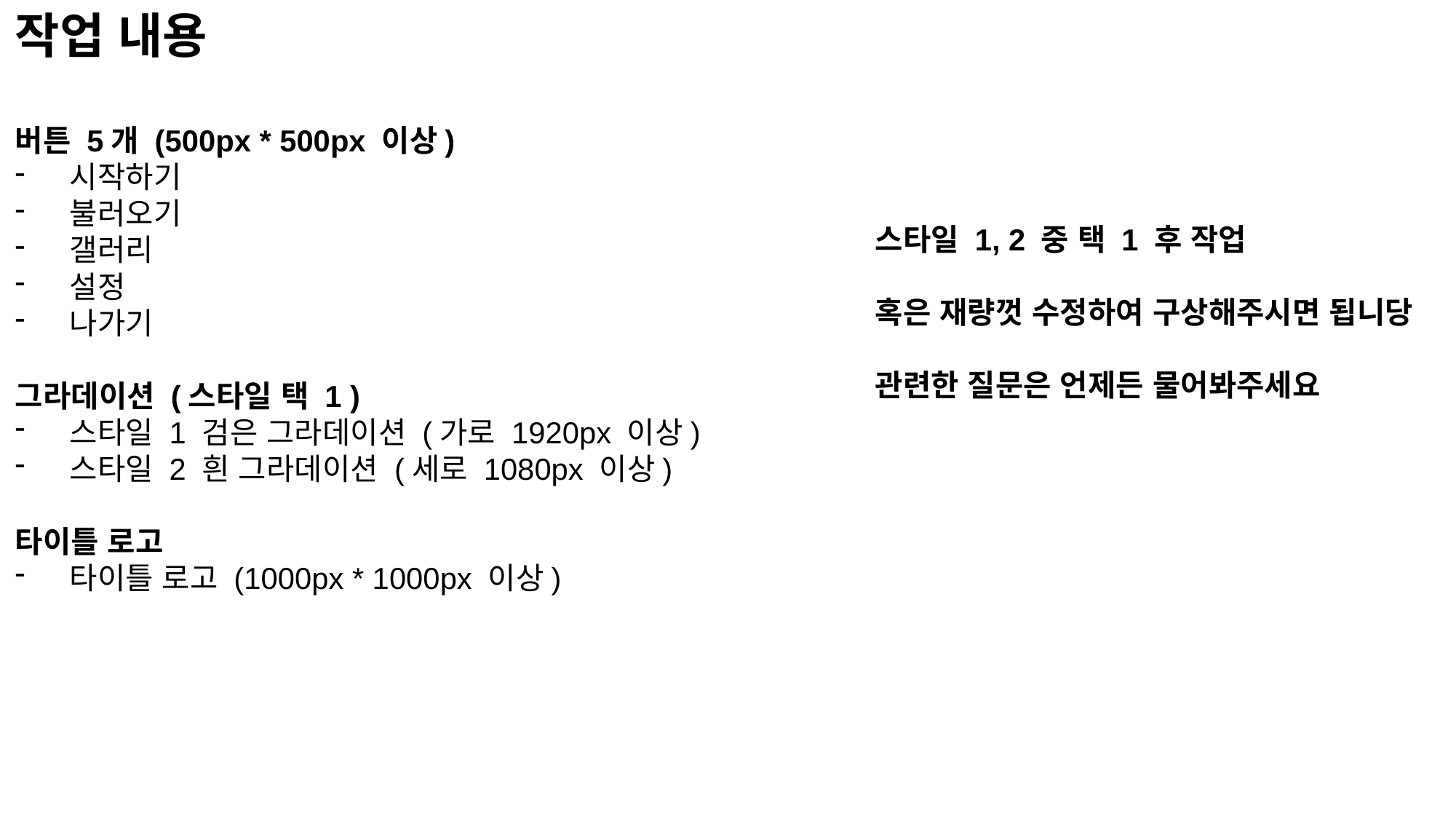

작업 내용

버튼 5개 (500px * 500px 이상)
시작하기
불러오기
갤러리
설정
나가기

그라데이션 (스타일 택 1 )
스타일 1 검은 그라데이션 (가로 1920px 이상)
스타일 2 흰 그라데이션 (세로 1080px 이상)

타이틀 로고
타이틀 로고 (1000px * 1000px 이상)
스타일 1, 2 중 택 1 후 작업

혹은 재량껏 수정하여 구상해주시면 됩니당

관련한 질문은 언제든 물어봐주세요